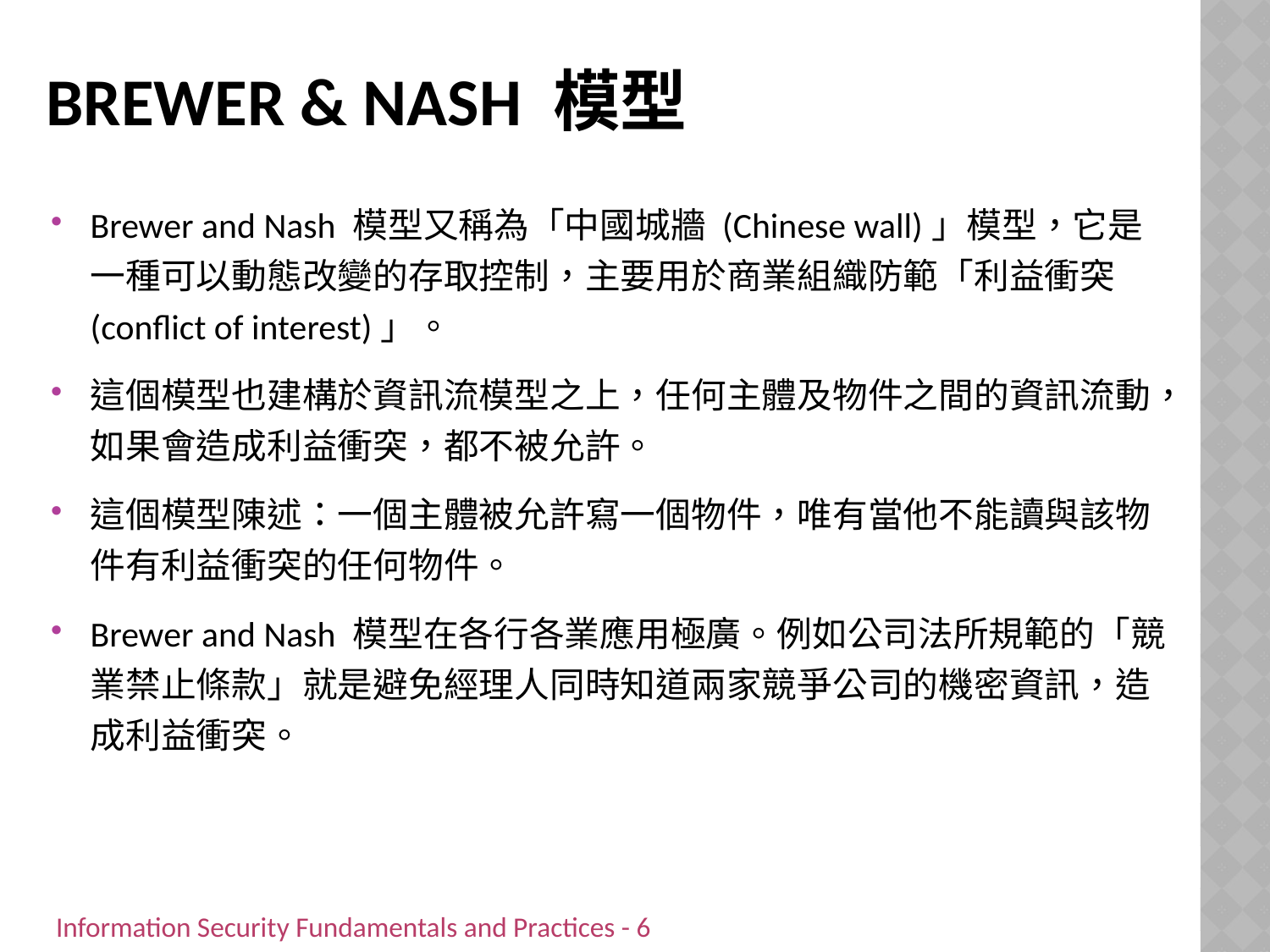

# Brewer & Nash 模型
Brewer and Nash 模型又稱為「中國城牆 (Chinese wall)」模型，它是一種可以動態改變的存取控制，主要用於商業組織防範「利益衝突 (conflict of interest)」。
這個模型也建構於資訊流模型之上，任何主體及物件之間的資訊流動，如果會造成利益衝突，都不被允許。
這個模型陳述：一個主體被允許寫一個物件，唯有當他不能讀與該物件有利益衝突的任何物件。
Brewer and Nash 模型在各行各業應用極廣。例如公司法所規範的「競業禁止條款」就是避免經理人同時知道兩家競爭公司的機密資訊，造成利益衝突。